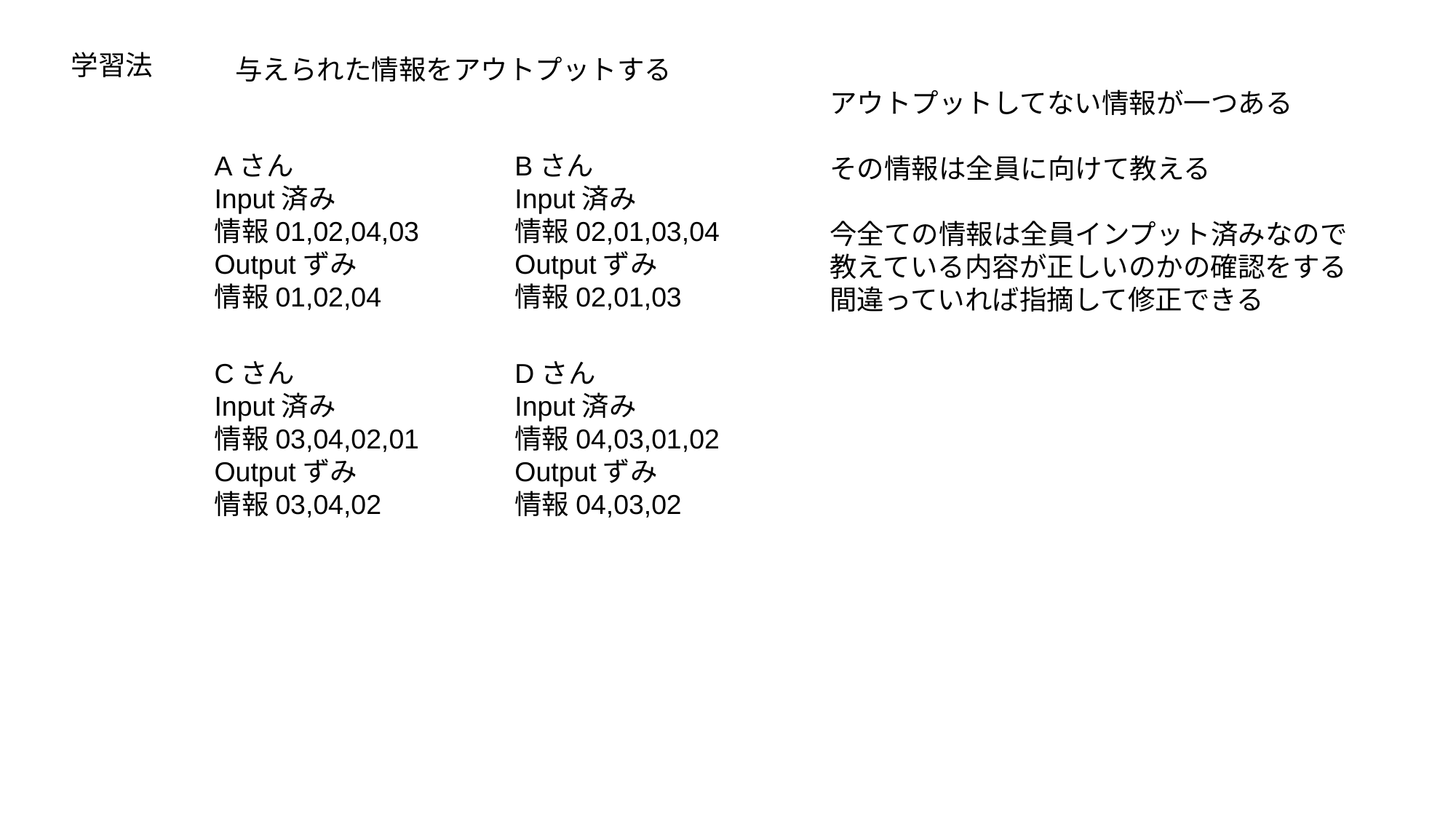

学習法
与えられた情報をアウトプットする
アウトプットしてない情報が一つある

その情報は全員に向けて教える

今全ての情報は全員インプット済みなので
教えている内容が正しいのかの確認をする
間違っていれば指摘して修正できる
Aさん
Input済み
情報01,02,04,03
Outputずみ
情報01,02,04
Bさん
Input済み
情報02,01,03,04
Outputずみ
情報02,01,03
Cさん
Input済み
情報03,04,02,01
Outputずみ
情報03,04,02
Dさん
Input済み
情報04,03,01,02
Outputずみ
情報04,03,02